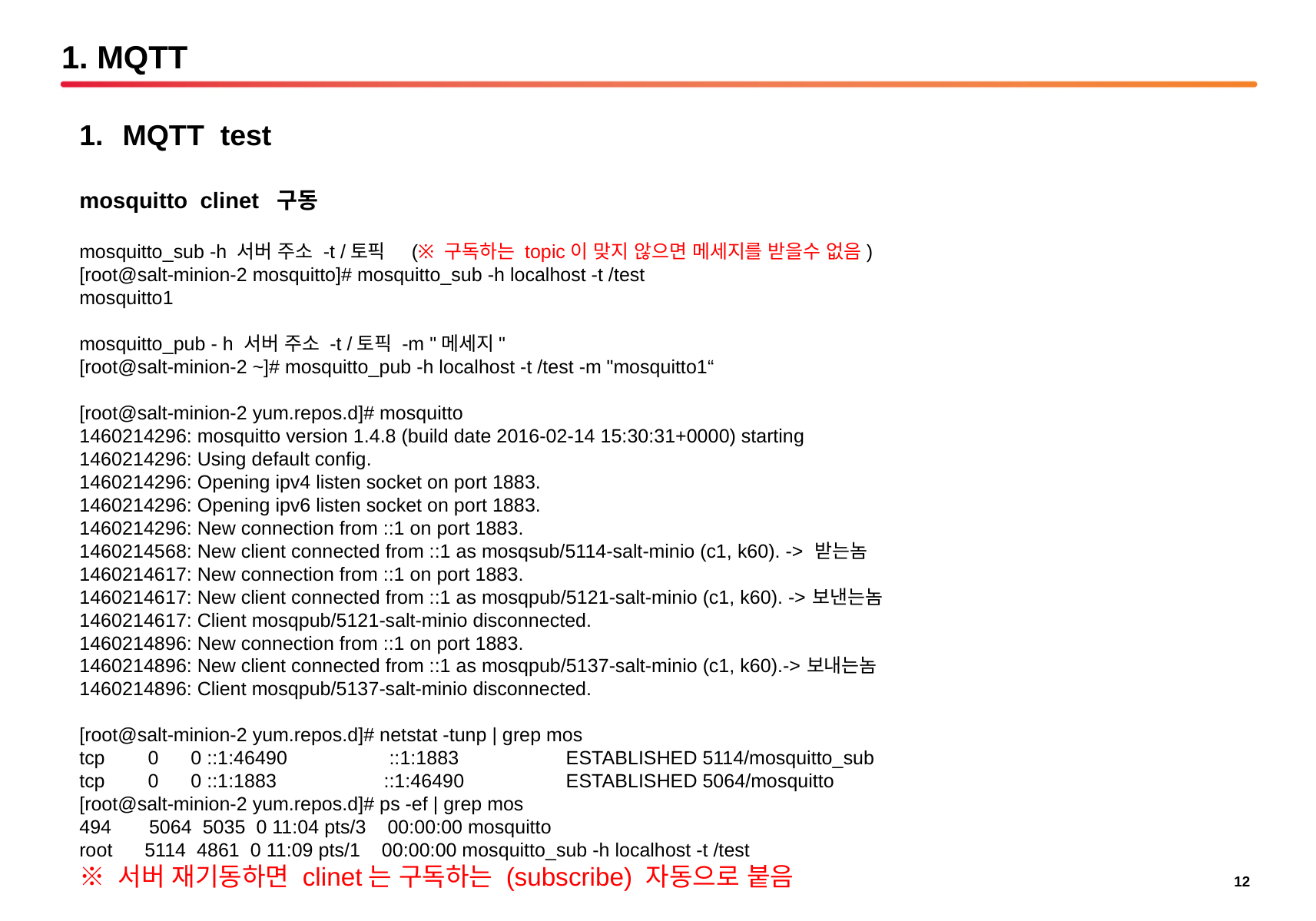

# 1. MQTT
MQTT  test

mosquitto  clinet  구동
mosquitto_sub -h 서버 주소 -t /토픽    (※ 구독하는 topic이 맞지 않으면 메세지를 받을수 없음)
[root@salt-minion-2 mosquitto]# mosquitto_sub -h localhost -t /test
mosquitto1

mosquitto_pub - h 서버 주소 -t /토픽 -m "메세지"
[root@salt-minion-2 ~]# mosquitto_pub -h localhost -t /test -m "mosquitto1“

[root@salt-minion-2 yum.repos.d]# mosquitto
1460214296: mosquitto version 1.4.8 (build date 2016-02-14 15:30:31+0000) starting
1460214296: Using default config.
1460214296: Opening ipv4 listen socket on port 1883.
1460214296: Opening ipv6 listen socket on port 1883.
1460214296: New connection from ::1 on port 1883.
1460214568: New client connected from ::1 as mosqsub/5114-salt-minio (c1, k60). -> 받는놈
1460214617: New connection from ::1 on port 1883.
1460214617: New client connected from ::1 as mosqpub/5121-salt-minio (c1, k60). ->보낸는놈
1460214617: Client mosqpub/5121-salt-minio disconnected.
1460214896: New connection from ::1 on port 1883.
1460214896: New client connected from ::1 as mosqpub/5137-salt-minio (c1, k60).->보내는놈
1460214896: Client mosqpub/5137-salt-minio disconnected.

[root@salt-minion-2 yum.repos.d]# netstat -tunp | grep mos
tcp        0      0 ::1:46490                   ::1:1883                    ESTABLISHED 5114/mosquitto_sub
tcp        0      0 ::1:1883                    ::1:46490                   ESTABLISHED 5064/mosquitto
[root@salt-minion-2 yum.repos.d]# ps -ef | grep mos
494       5064  5035  0 11:04 pts/3    00:00:00 mosquitto
root      5114  4861  0 11:09 pts/1    00:00:00 mosquitto_sub -h localhost -t /test
※ 서버 재기동하면 clinet는 구독하는 (subscribe) 자동으로 붙음